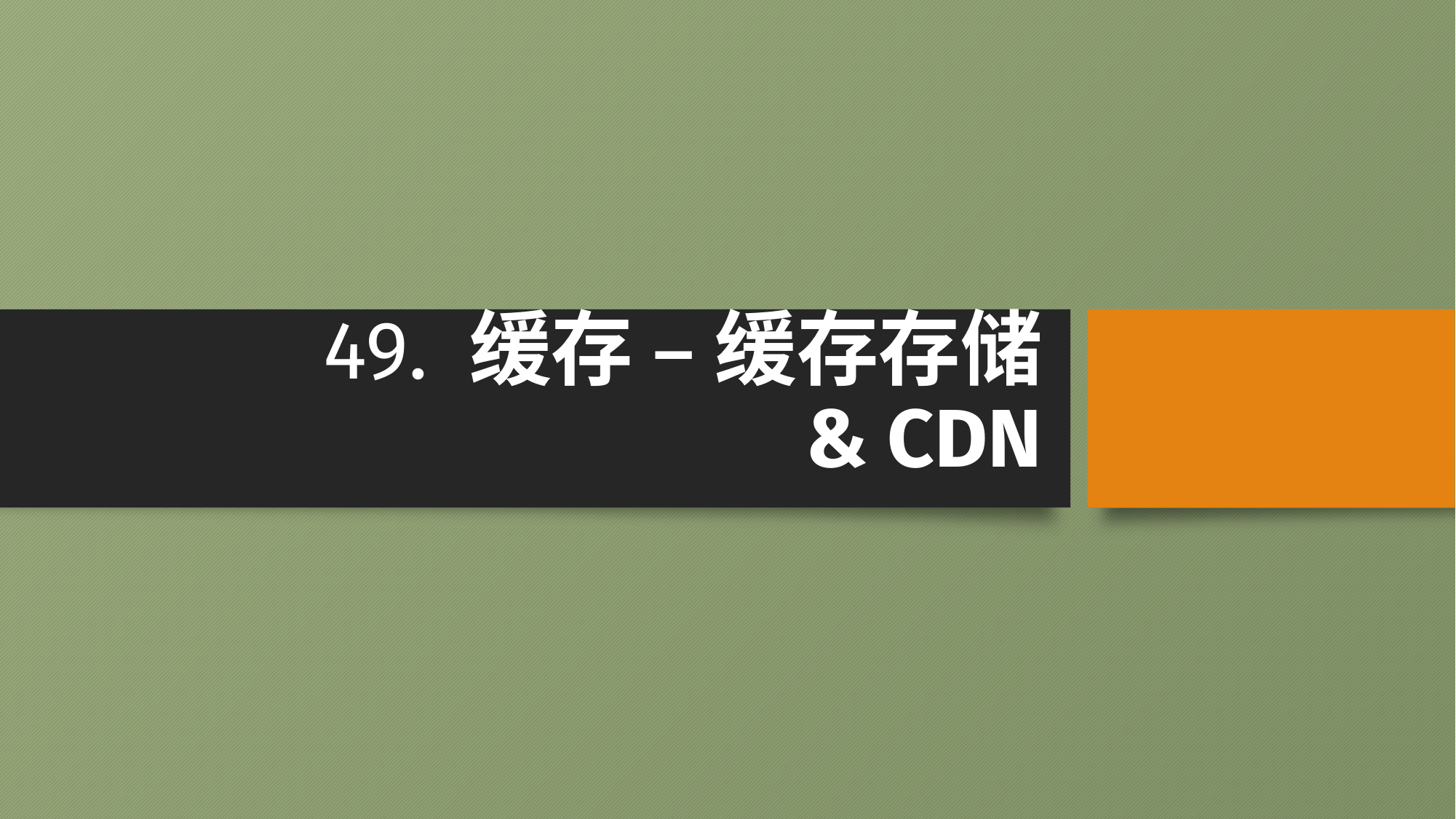

# 49. 缓存 – 缓存存储 & CDN